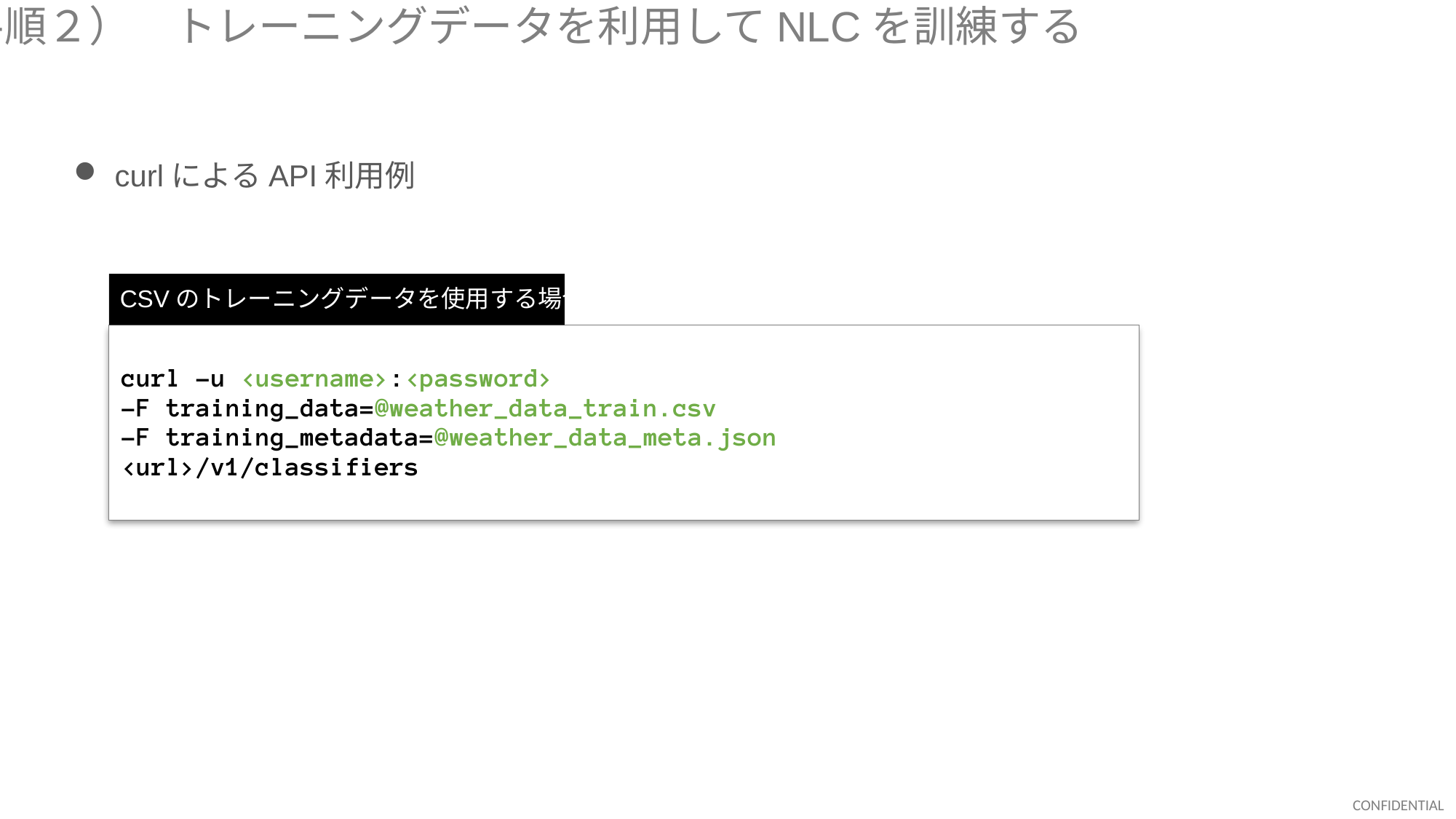

（手順２）　トレーニングデータを利用してNLCを訓練する
curlによるAPI利用例
CSVのトレーニングデータを使用する場合
curl -u <username>:<password>
-F training_data=@weather_data_train.csv
-F training_metadata=@weather_data_meta.json
<url>/v1/classifiers
CONFIDENTIAL